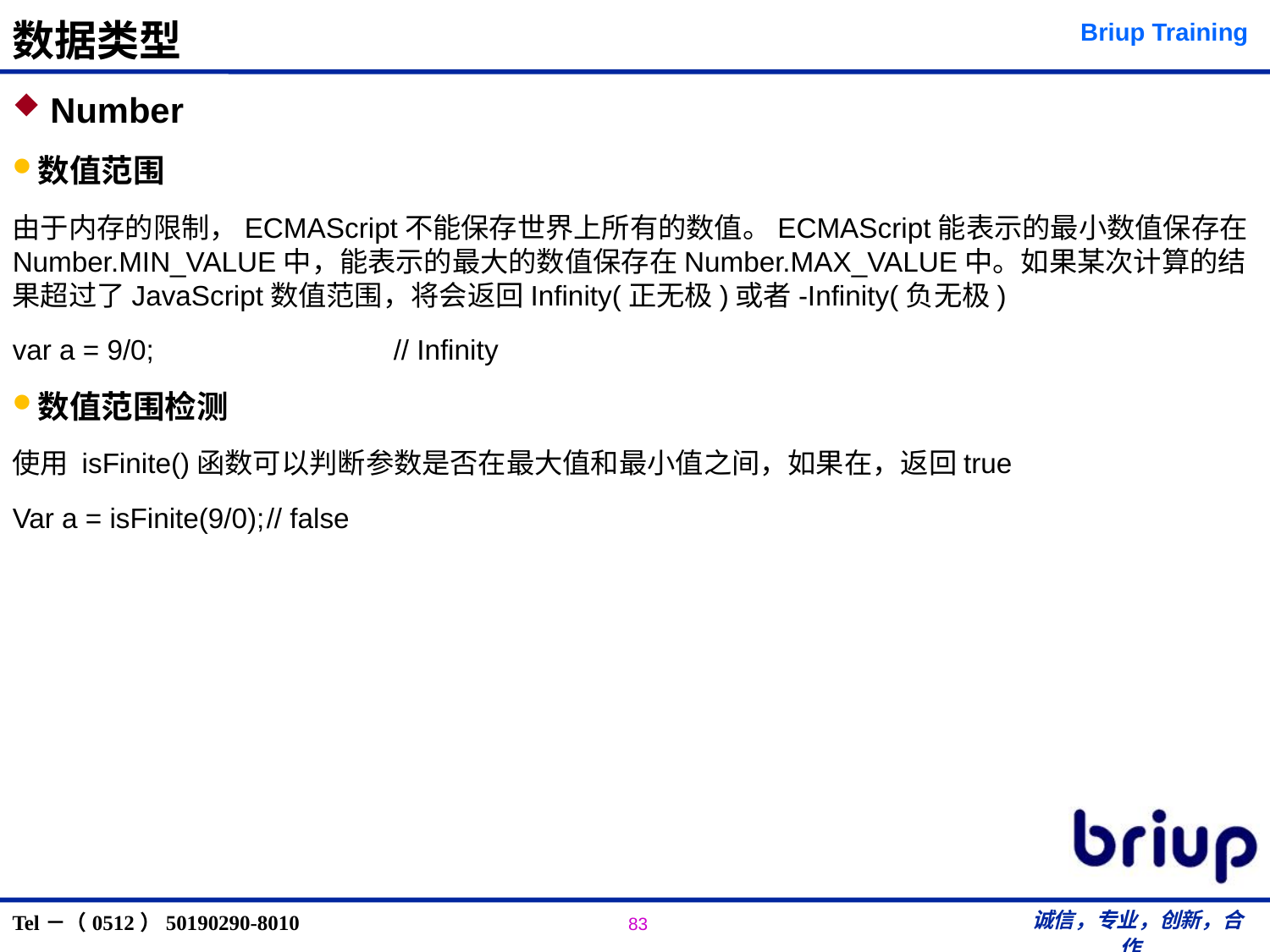

# 数据类型
 Number
数值范围
由于内存的限制，ECMAScript不能保存世界上所有的数值。ECMAScript能表示的最小数值保存在Number.MIN_VALUE中，能表示的最大的数值保存在Number.MAX_VALUE中。如果某次计算的结果超过了JavaScript数值范围，将会返回Infinity(正无极)或者-Infinity(负无极)
var a = 9/0; 		// Infinity
数值范围检测
使用 isFinite()函数可以判断参数是否在最大值和最小值之间，如果在，返回true
Var a = isFinite(9/0);	// false